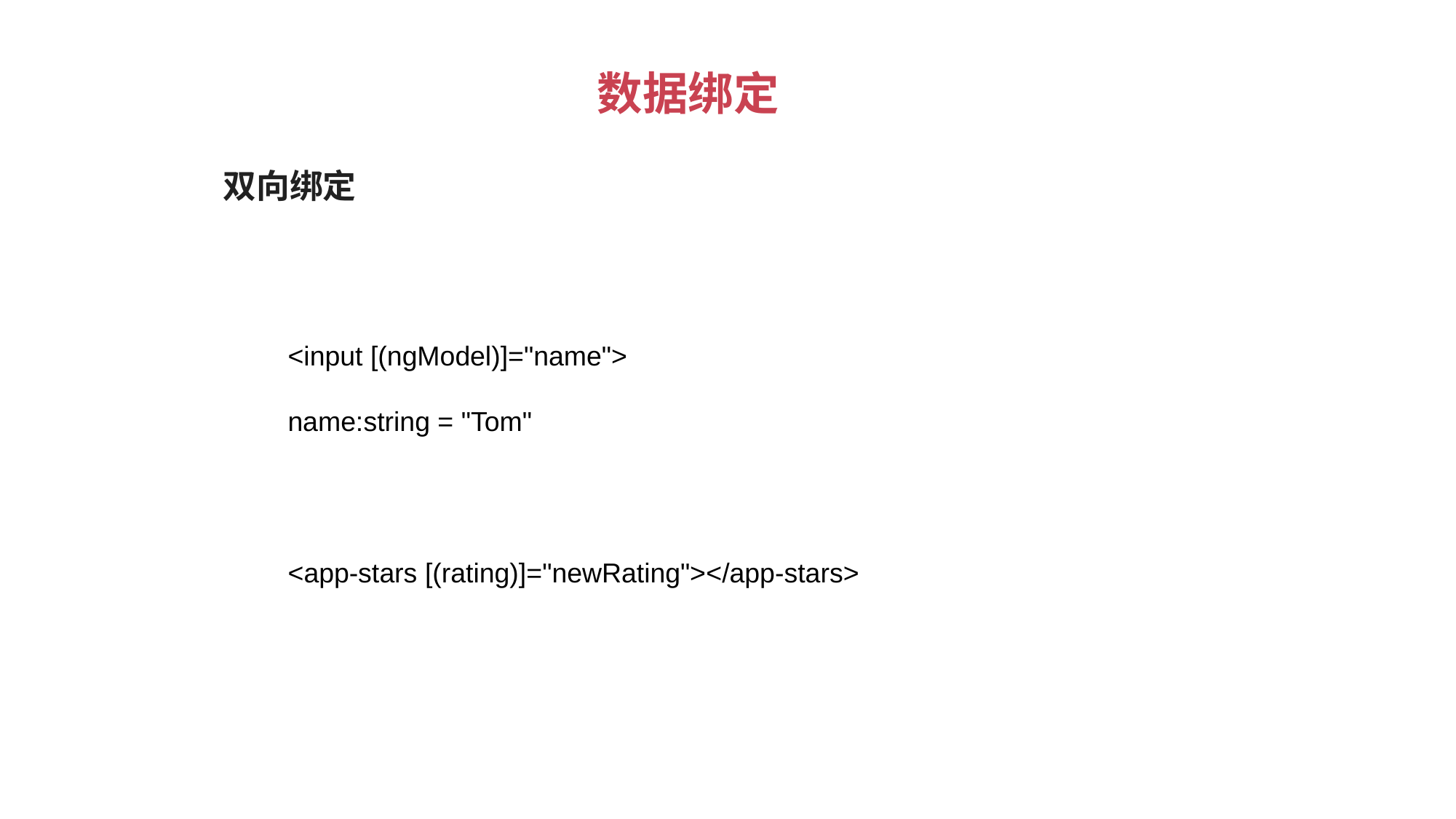

数据绑定
 双向绑定
<input [(ngModel)]="name">
name:string = "Tom"

<app-stars [(rating)]="newRating"></app-stars>